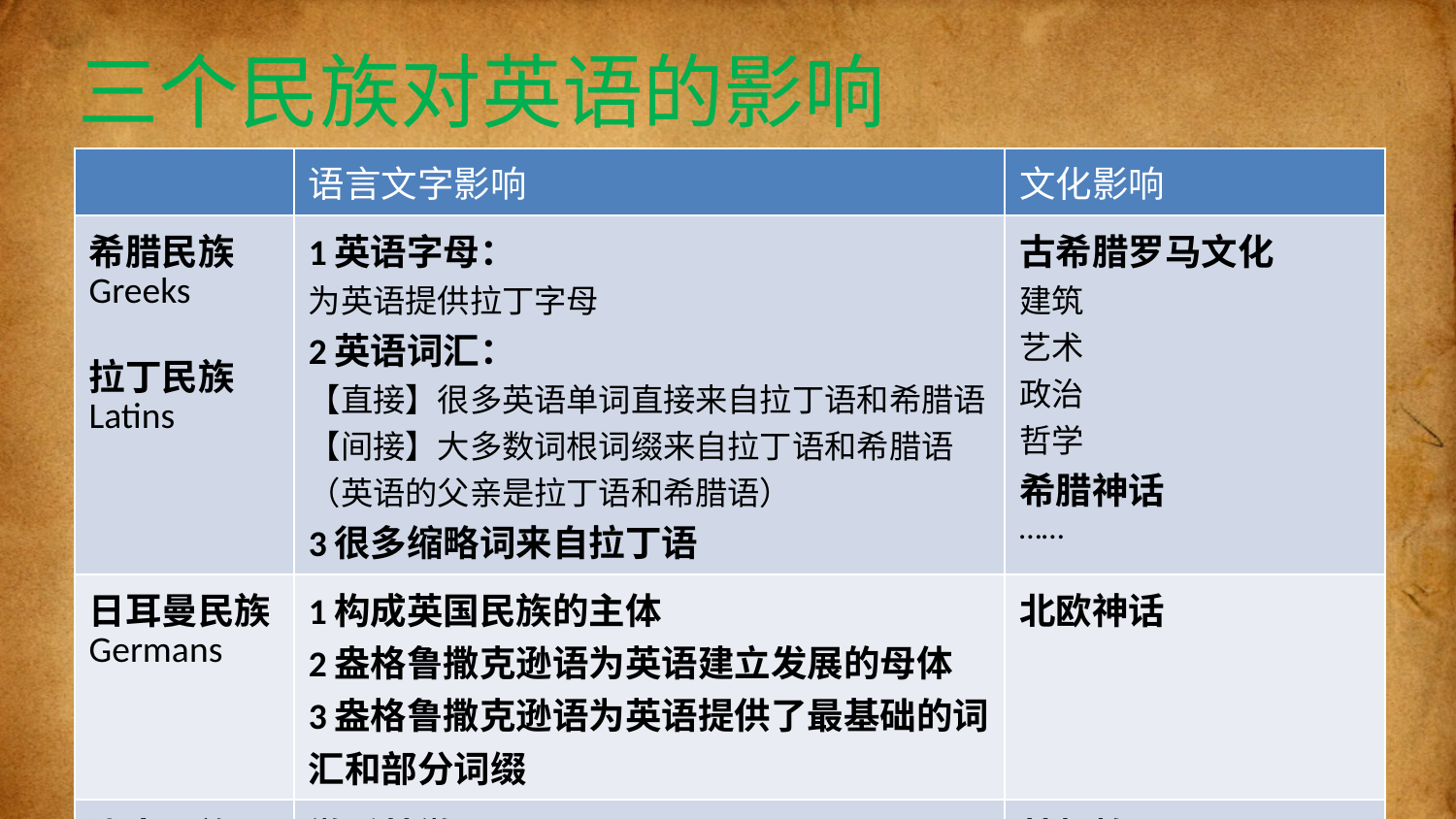

# 三个民族对英语的影响
|  | 语言文字影响 | 文化影响 |
| --- | --- | --- |
| 希腊民族 Greeks 拉丁民族 Latins | 1英语字母： 为英语提供拉丁字母 2英语词汇： 【直接】很多英语单词直接来自拉丁语和希腊语 【间接】大多数词根词缀来自拉丁语和希腊语 （英语的父亲是拉丁语和希腊语） 3很多缩略词来自拉丁语 | 古希腊罗马文化 建筑 艺术 政治 哲学 希腊神话 …… |
| 日耳曼民族 Germans | 1构成英国民族的主体 2盎格鲁撒克逊语为英语建立发展的母体 3盎格鲁撒克逊语为英语提供了最基础的词汇和部分词缀 | 北欧神话 |
| 犹太民族 Jews | 微乎其微 | 基督教 |